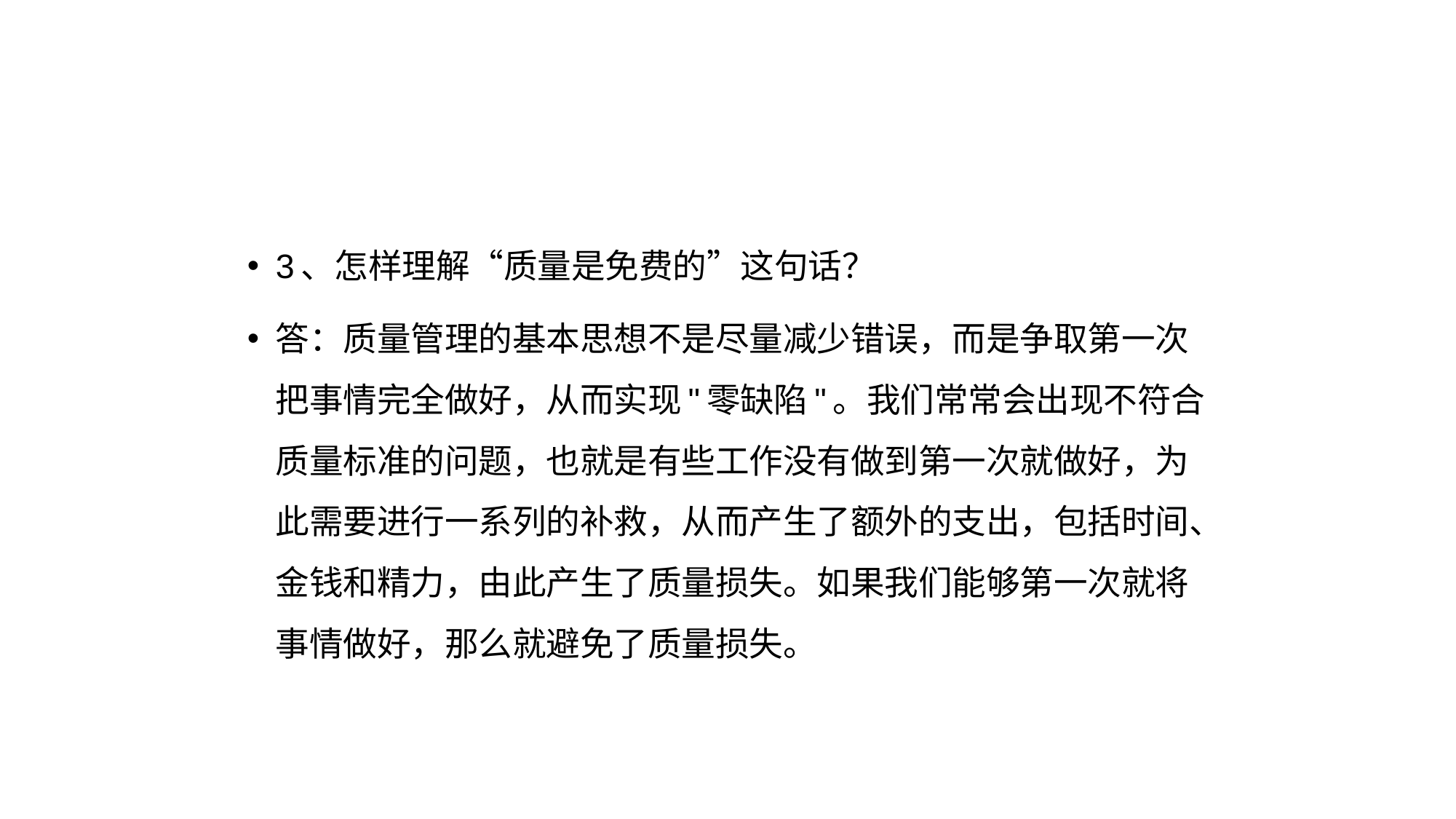

3、怎样理解“质量是免费的”这句话？
答：质量管理的基本思想不是尽量减少错误，而是争取第一次把事情完全做好，从而实现"零缺陷"。我们常常会出现不符合质量标准的问题，也就是有些工作没有做到第一次就做好，为此需要进行一系列的补救，从而产生了额外的支出，包括时间、金钱和精力，由此产生了质量损失。如果我们能够第一次就将事情做好，那么就避免了质量损失。